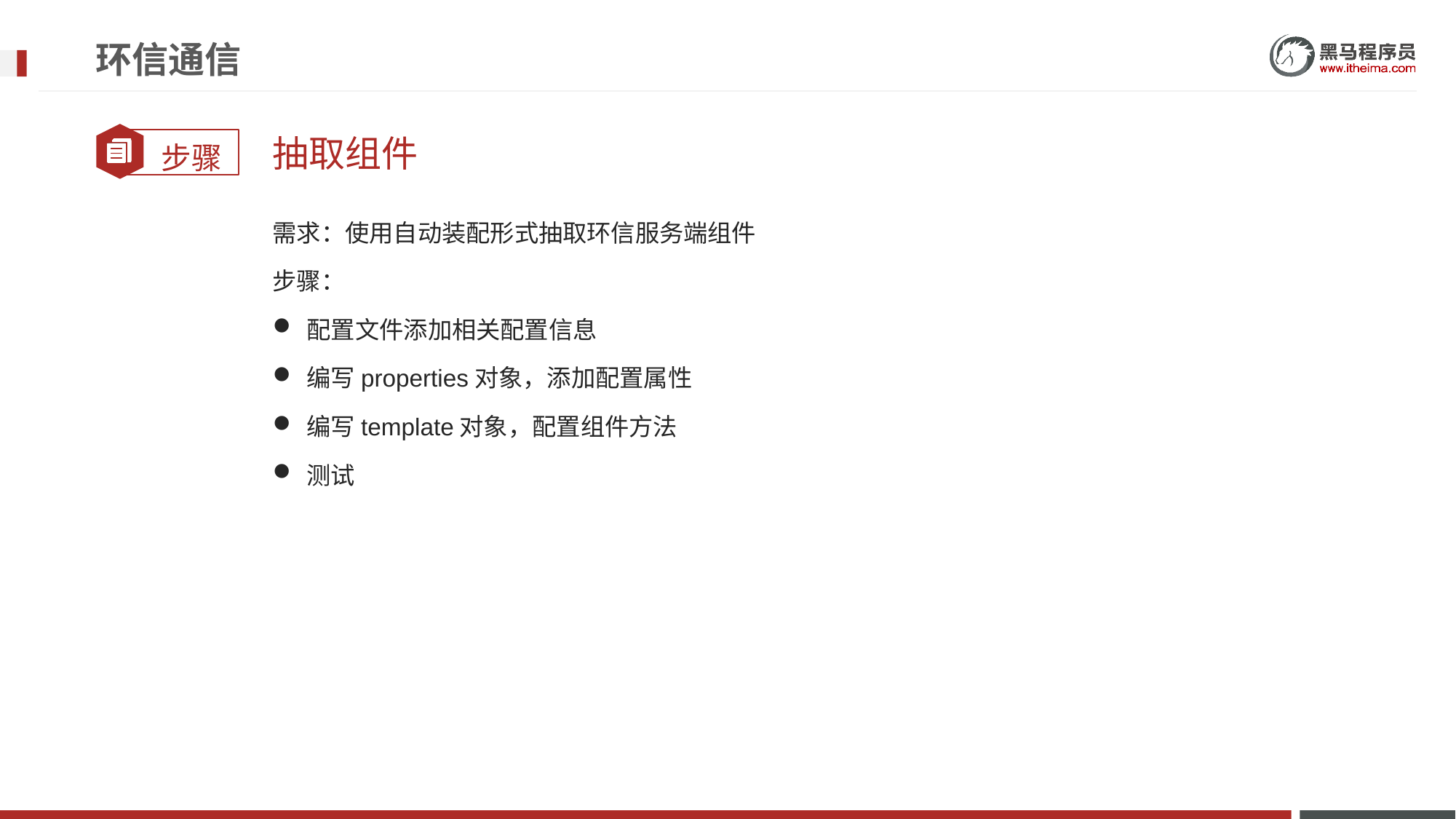

# 环信通信
抽取组件
需求：使用自动装配形式抽取环信服务端组件
步骤：
配置文件添加相关配置信息
编写properties对象，添加配置属性
编写template对象，配置组件方法
测试